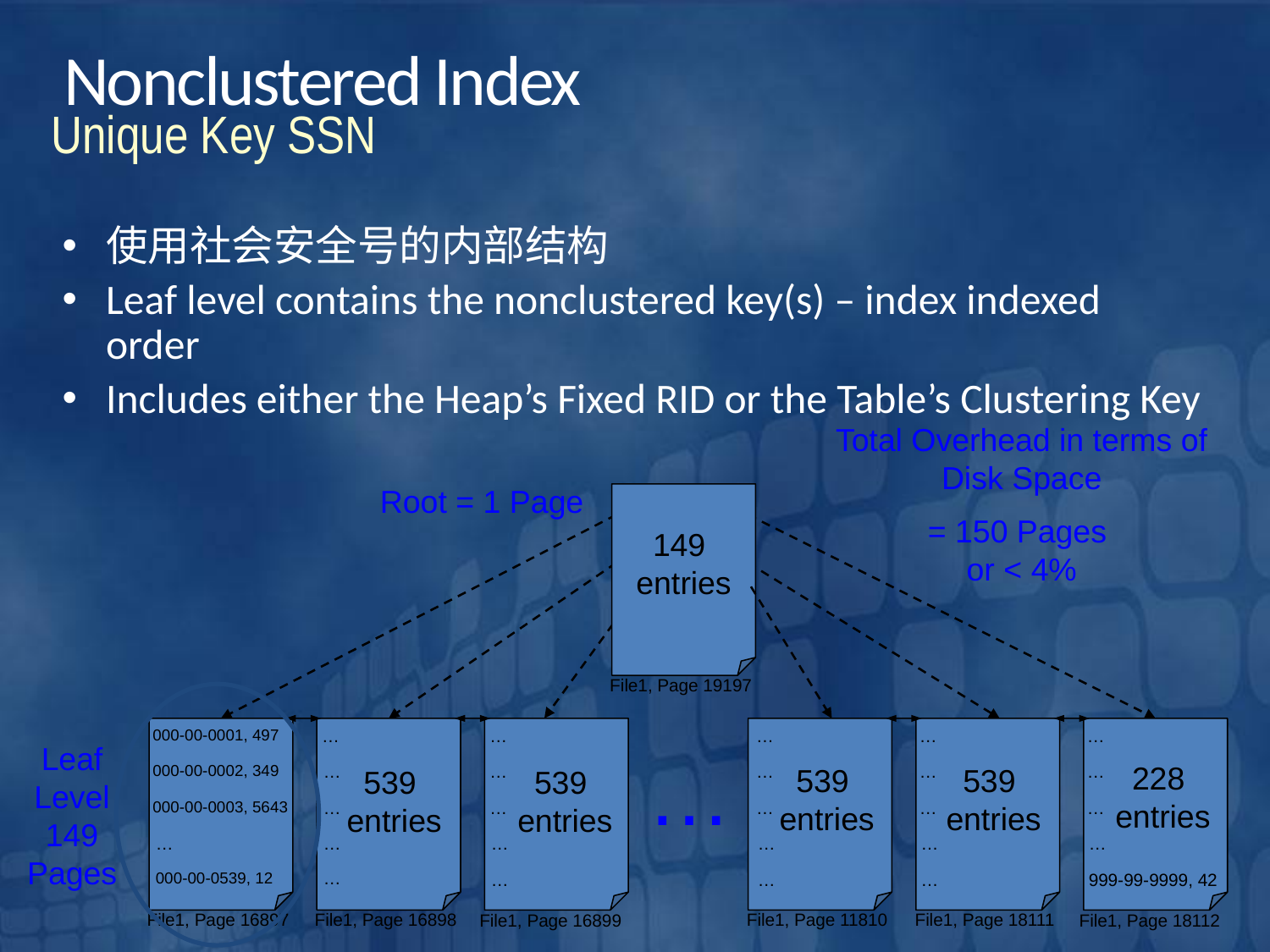

# Nonclustered Index
Unique Key SSN

使用社会安全号的内部结构
Leaf level contains the nonclustered key(s) – index indexed order
Includes either the Heap’s Fixed RID or the Table’s Clustering Key
Total Overhead in terms of Disk Space
= 150 Pages
or < 4%
Root = 1 Page

149
 entries

File1, Page 19197

000-00-0001, 497

…

…

…

…

…

Leaf Level
149 Pages
…
228
 entries
000-00-0002, 349
…
…
…
…
…
539
 entries
539
 entries
539
 entries
539
 entries
000-00-0003, 5643

…
…
…
…
…
…
…
…
…
…
…
…
000-00-0539, 12
…
…
…
999-99-9999, 42
File1, Page 16897
File1, Page 16898
File1, Page 11810
File1, Page 18111
File1, Page 16899
File1, Page 18112